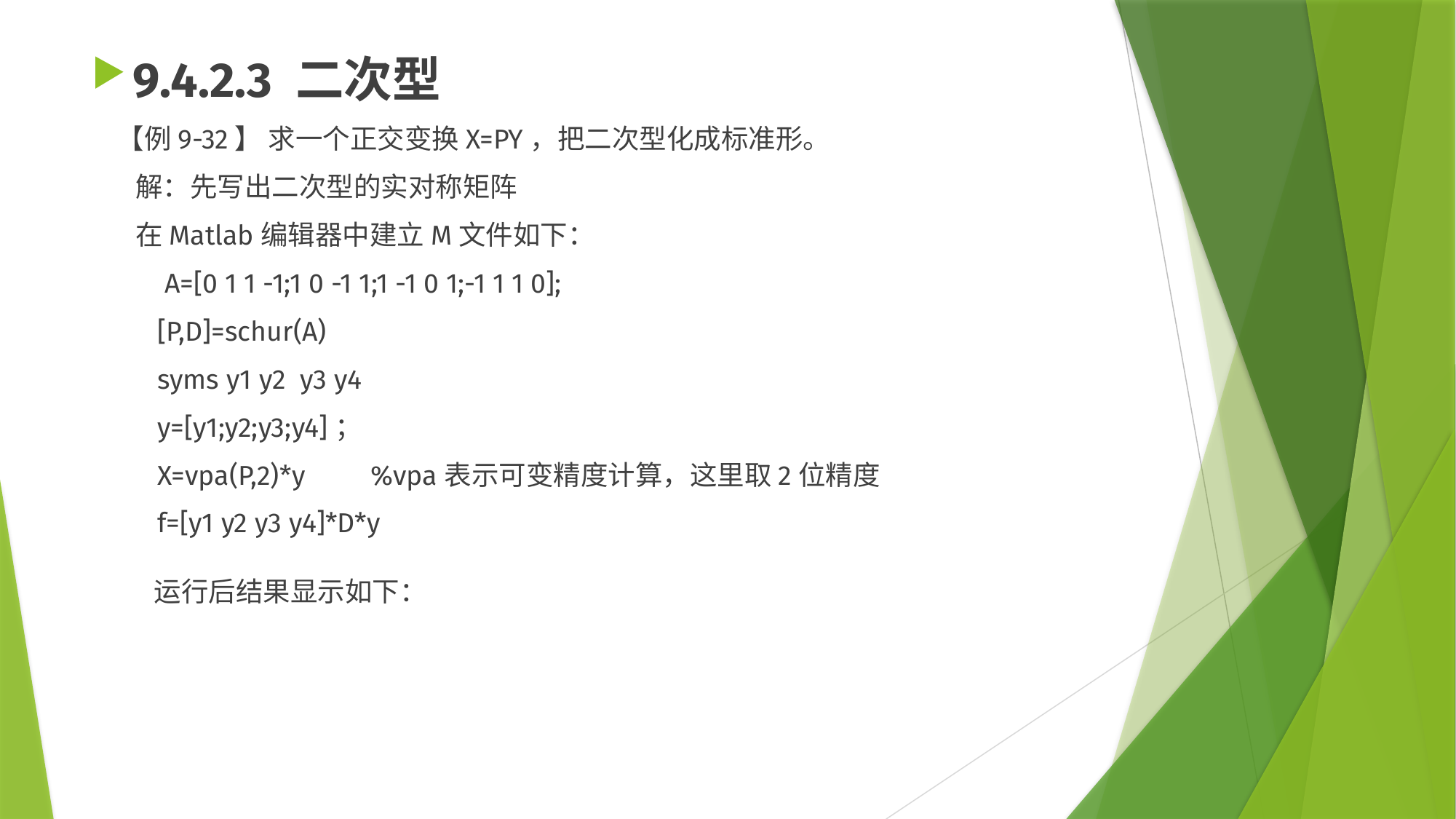

9.4.2.3 二次型
   【例9-32】 求一个正交变换X=PY，把二次型化成标准形。
      解：先写出二次型的实对称矩阵
      在Matlab编辑器中建立M文件如下：
          A=[0 1 1 -1;1 0 -1 1;1 -1 0 1;-1 1 1 0];
         [P,D]=schur(A)
         syms y1 y2  y3 y4
         y=[y1;y2;y3;y4]；
         X=vpa(P,2)*y         %vpa表示可变精度计算，这里取2位精度
         f=[y1 y2 y3 y4]*D*y
         运行后结果显示如下：